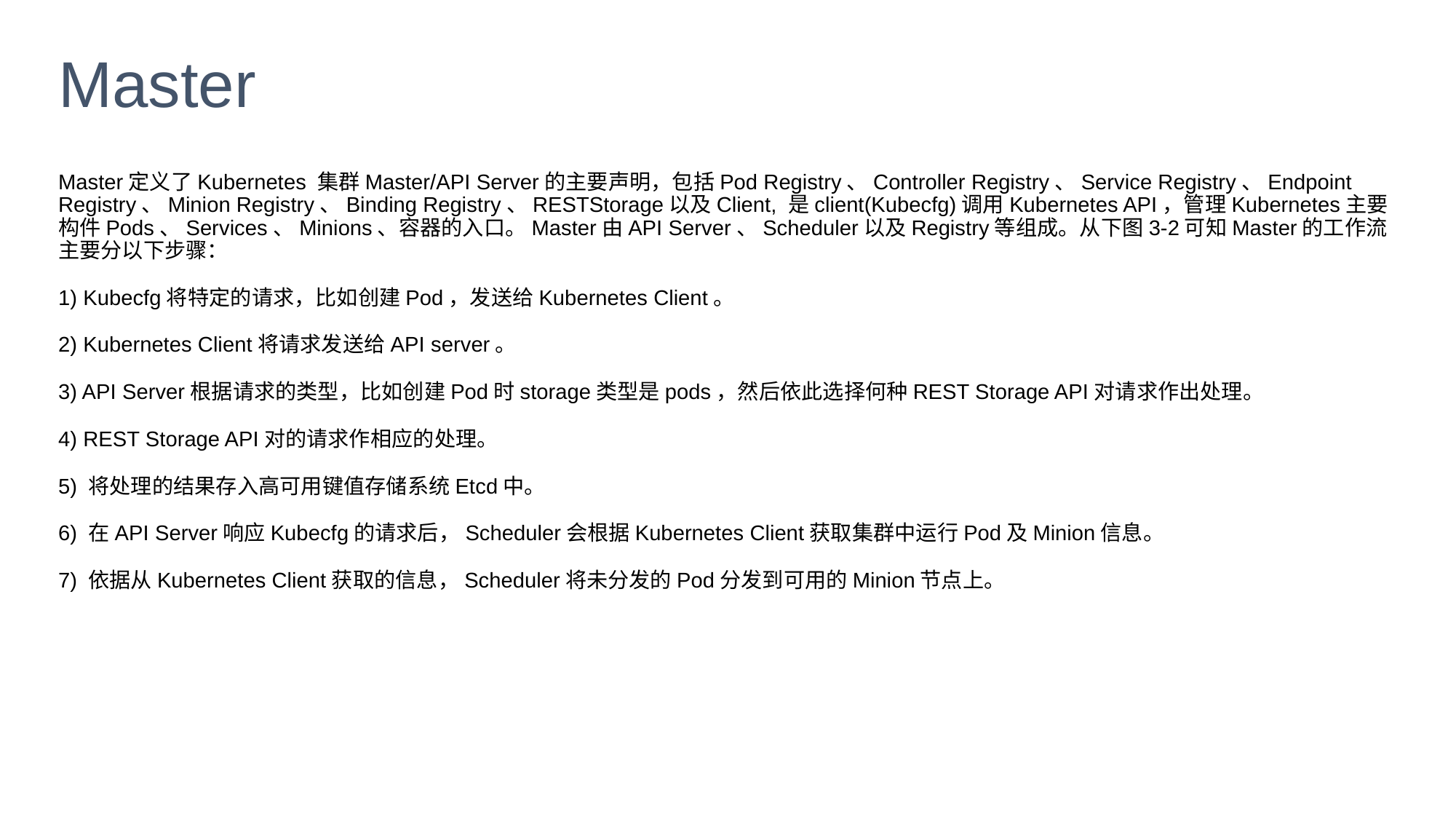

# Master
Master定义了Kubernetes 集群Master/API Server的主要声明，包括Pod Registry、Controller Registry、Service Registry、Endpoint Registry、Minion Registry、Binding Registry、RESTStorage以及Client, 是client(Kubecfg)调用Kubernetes API，管理Kubernetes主要构件Pods、Services、Minions、容器的入口。Master由API Server、Scheduler以及Registry等组成。从下图3-2可知Master的工作流主要分以下步骤：
1) Kubecfg将特定的请求，比如创建Pod，发送给Kubernetes Client。
2) Kubernetes Client将请求发送给API server。
3) API Server根据请求的类型，比如创建Pod时storage类型是pods，然后依此选择何种REST Storage API对请求作出处理。
4) REST Storage API对的请求作相应的处理。
5) 将处理的结果存入高可用键值存储系统Etcd中。
6) 在API Server响应Kubecfg的请求后，Scheduler会根据Kubernetes Client获取集群中运行Pod及Minion信息。
7) 依据从Kubernetes Client获取的信息，Scheduler将未分发的Pod分发到可用的Minion节点上。